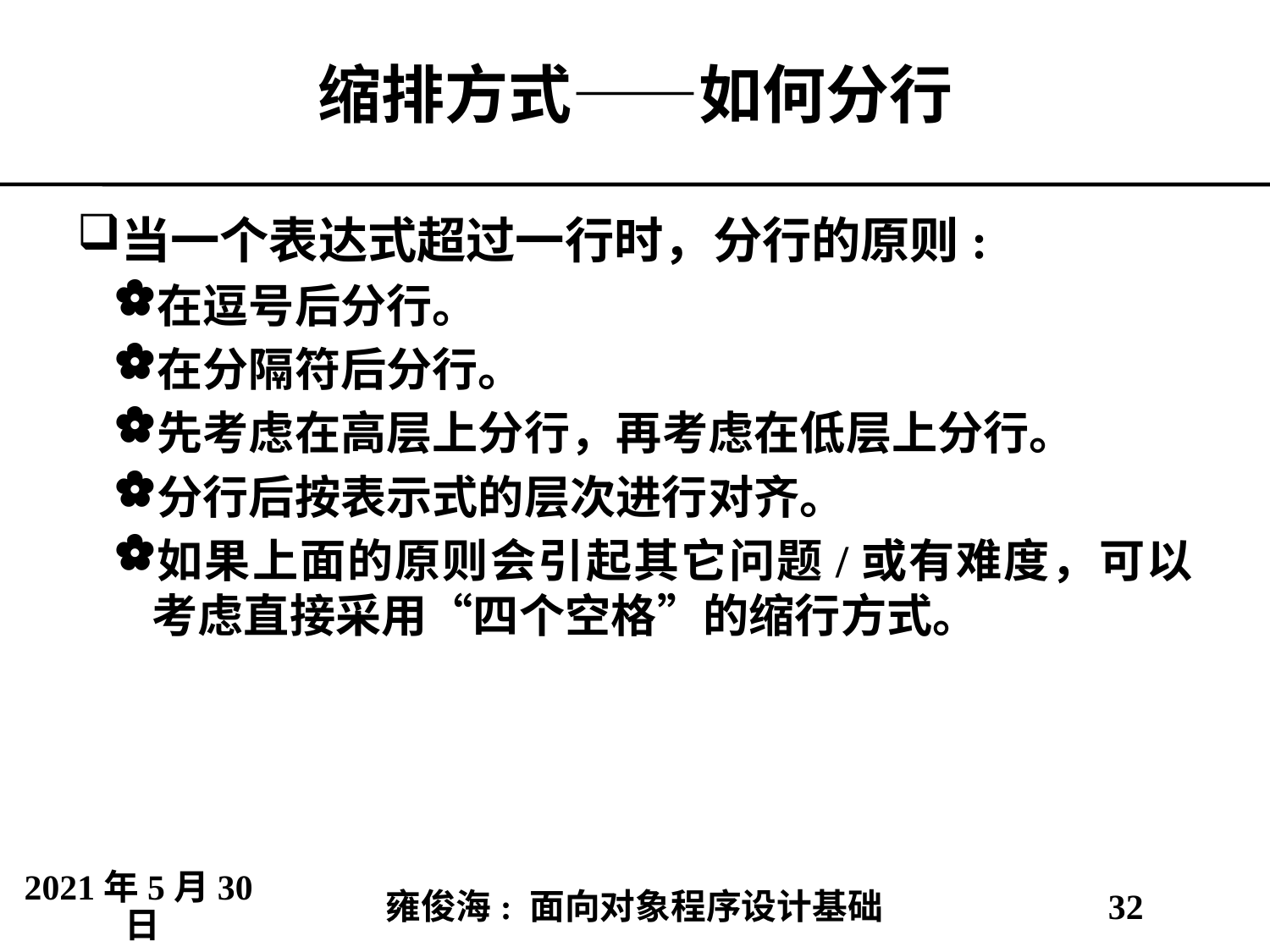

# 缩排方式——如何分行

当一个表达式超过一行时，分行的原则:
在逗号后分行。
在分隔符后分行。
先考虑在高层上分行，再考虑在低层上分行。
分行后按表示式的层次进行对齐。
如果上面的原则会引起其它问题/或有难度，可以考虑直接采用“四个空格”的缩行方式。

2021年5月30日
雍俊海: 面向对象程序设计基础
32